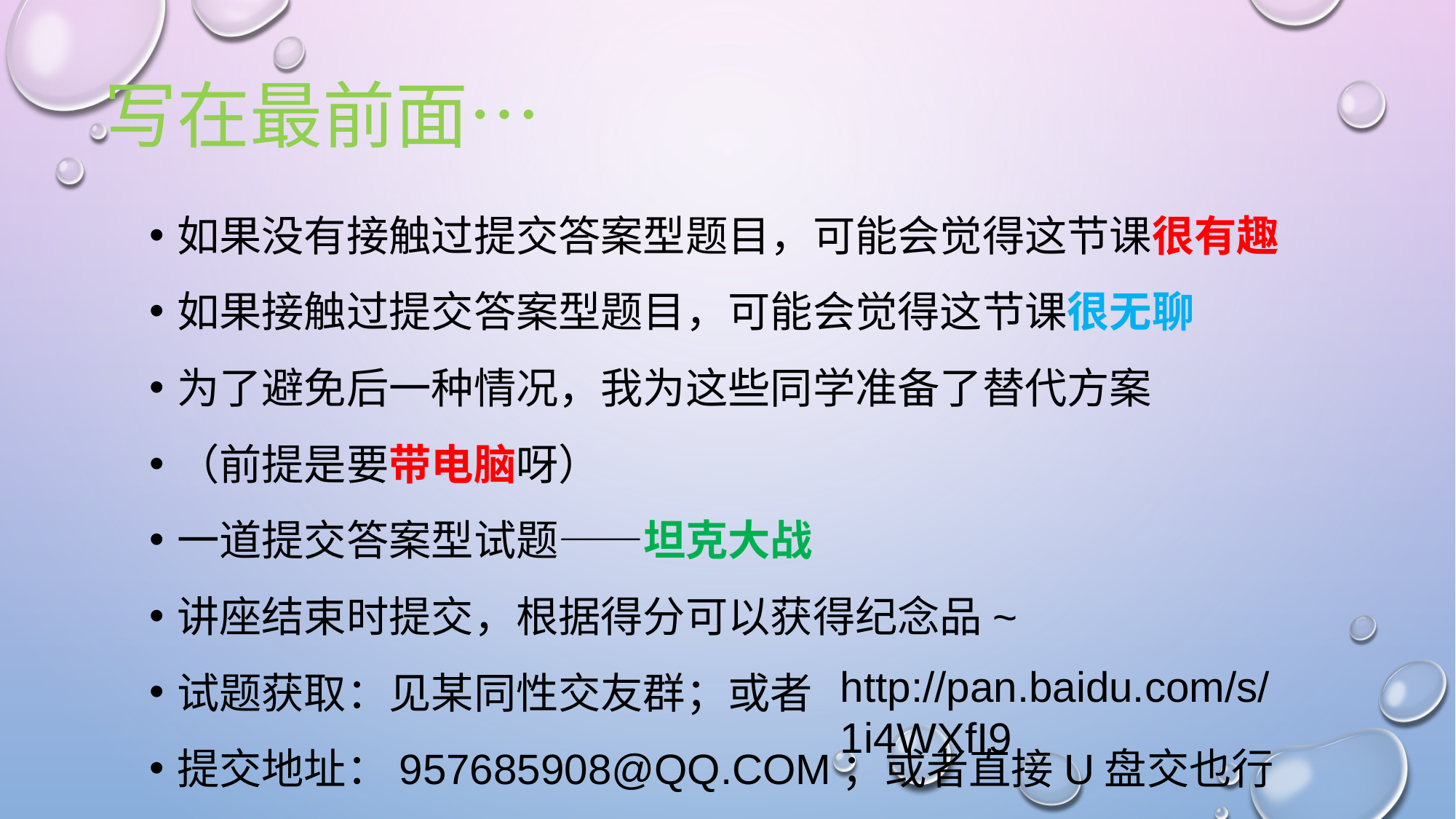

# 写在最前面…
如果没有接触过提交答案型题目，可能会觉得这节课很有趣
如果接触过提交答案型题目，可能会觉得这节课很无聊
为了避免后一种情况，我为这些同学准备了替代方案
（前提是要带电脑呀）
一道提交答案型试题——坦克大战
讲座结束时提交，根据得分可以获得纪念品~
试题获取：见某同性交友群；或者
提交地址：957685908@qq.com；或者直接U盘交也行
http://pan.baidu.com/s/1i4WXfI9